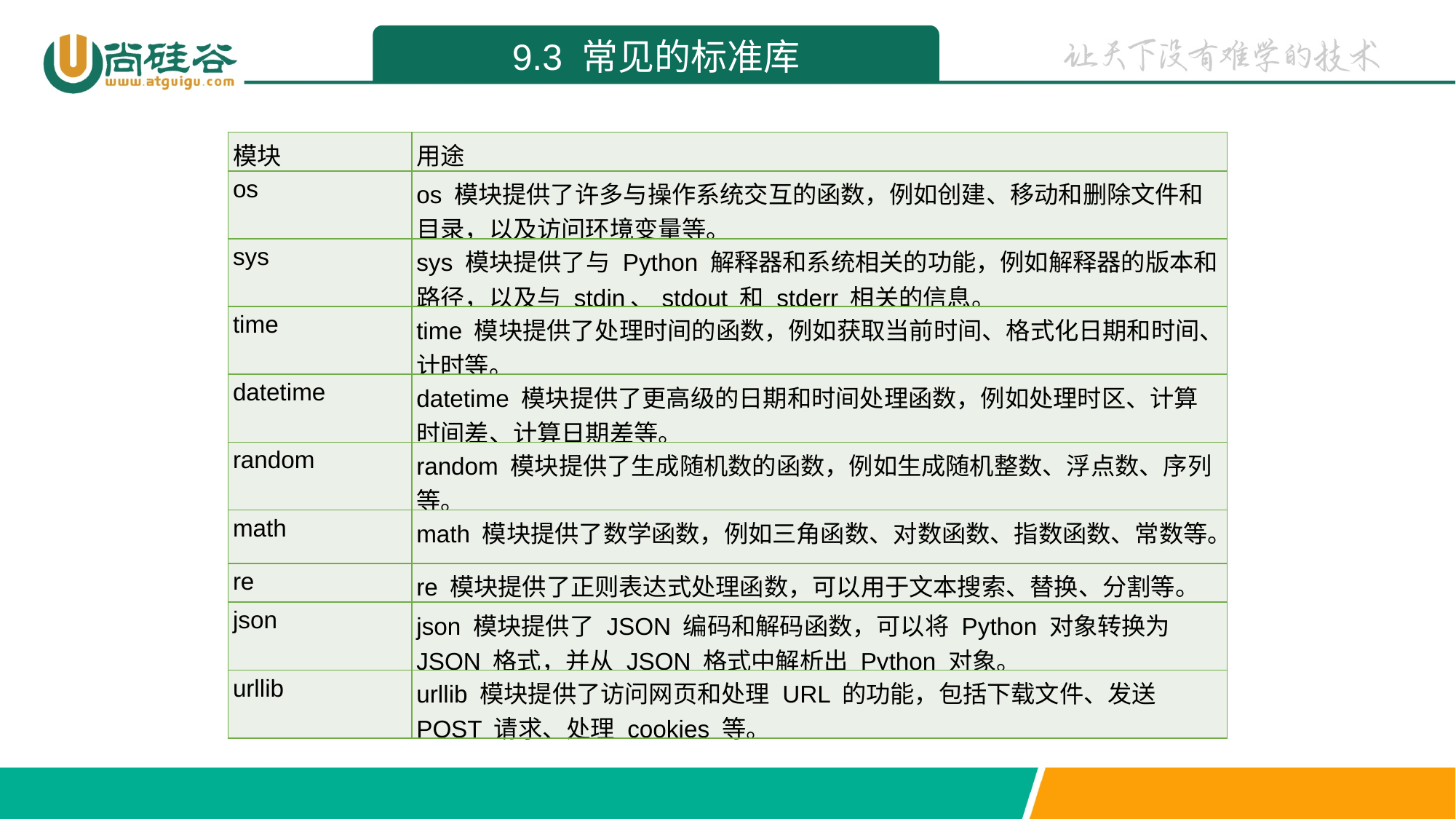

9.3 常见的标准库
| 模块 | 用途 |
| --- | --- |
| os | os 模块提供了许多与操作系统交互的函数，例如创建、移动和删除文件和目录，以及访问环境变量等。 |
| sys | sys 模块提供了与 Python 解释器和系统相关的功能，例如解释器的版本和路径，以及与 stdin、stdout 和 stderr 相关的信息。 |
| time | time 模块提供了处理时间的函数，例如获取当前时间、格式化日期和时间、计时等。 |
| datetime | datetime 模块提供了更高级的日期和时间处理函数，例如处理时区、计算时间差、计算日期差等。 |
| random | random 模块提供了生成随机数的函数，例如生成随机整数、浮点数、序列等。 |
| math | math 模块提供了数学函数，例如三角函数、对数函数、指数函数、常数等。 |
| re | re 模块提供了正则表达式处理函数，可以用于文本搜索、替换、分割等。 |
| json | json 模块提供了 JSON 编码和解码函数，可以将 Python 对象转换为 JSON 格式，并从 JSON 格式中解析出 Python 对象。 |
| urllib | urllib 模块提供了访问网页和处理 URL 的功能，包括下载文件、发送 POST 请求、处理 cookies 等。 |